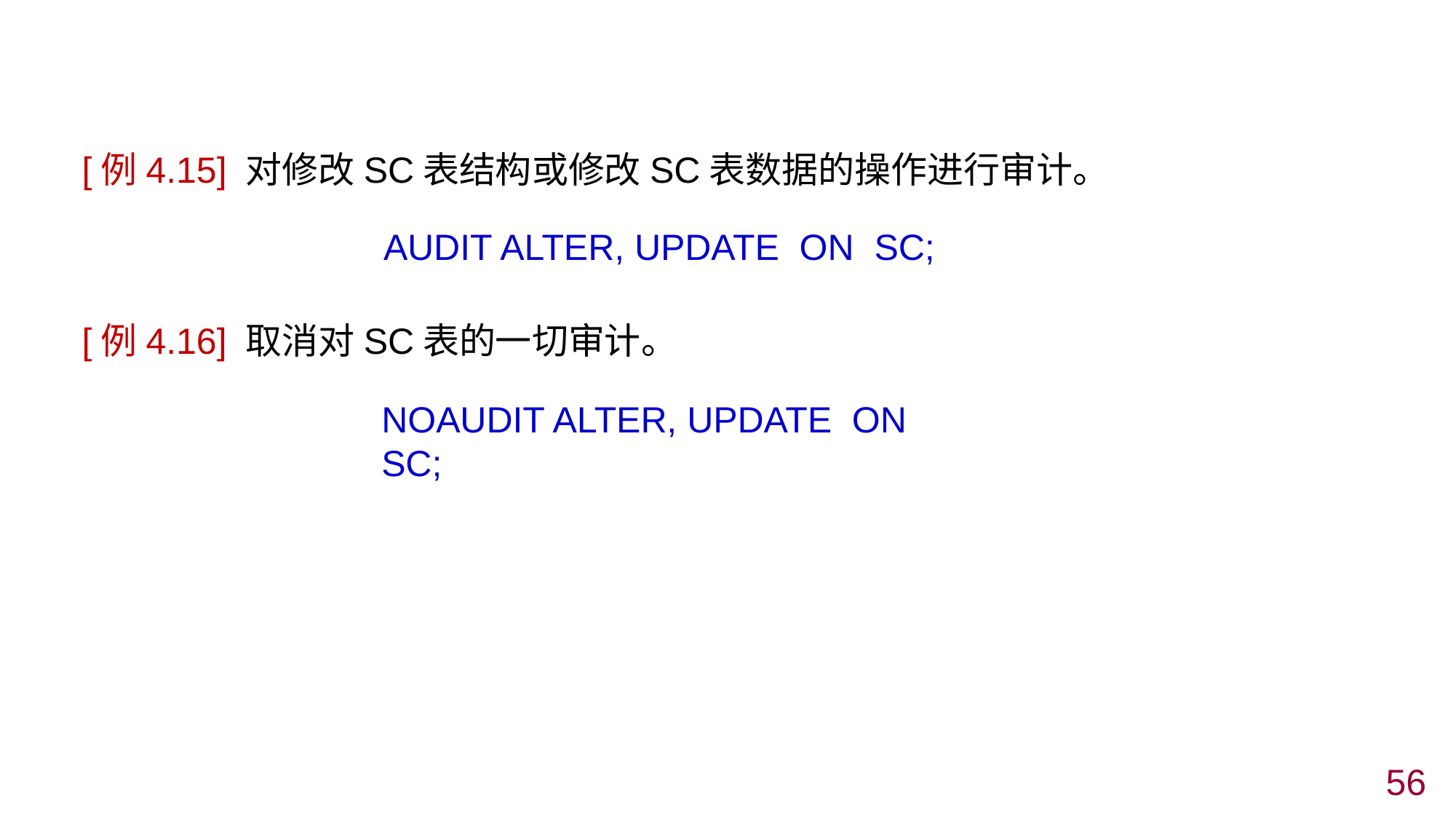

#
[例4.15] 对修改SC表结构或修改SC表数据的操作进行审计。

[例4.16] 取消对SC表的一切审计。

AUDIT ALTER, UPDATE  ON  SC;
NOAUDIT ALTER, UPDATE  ON  SC;
56